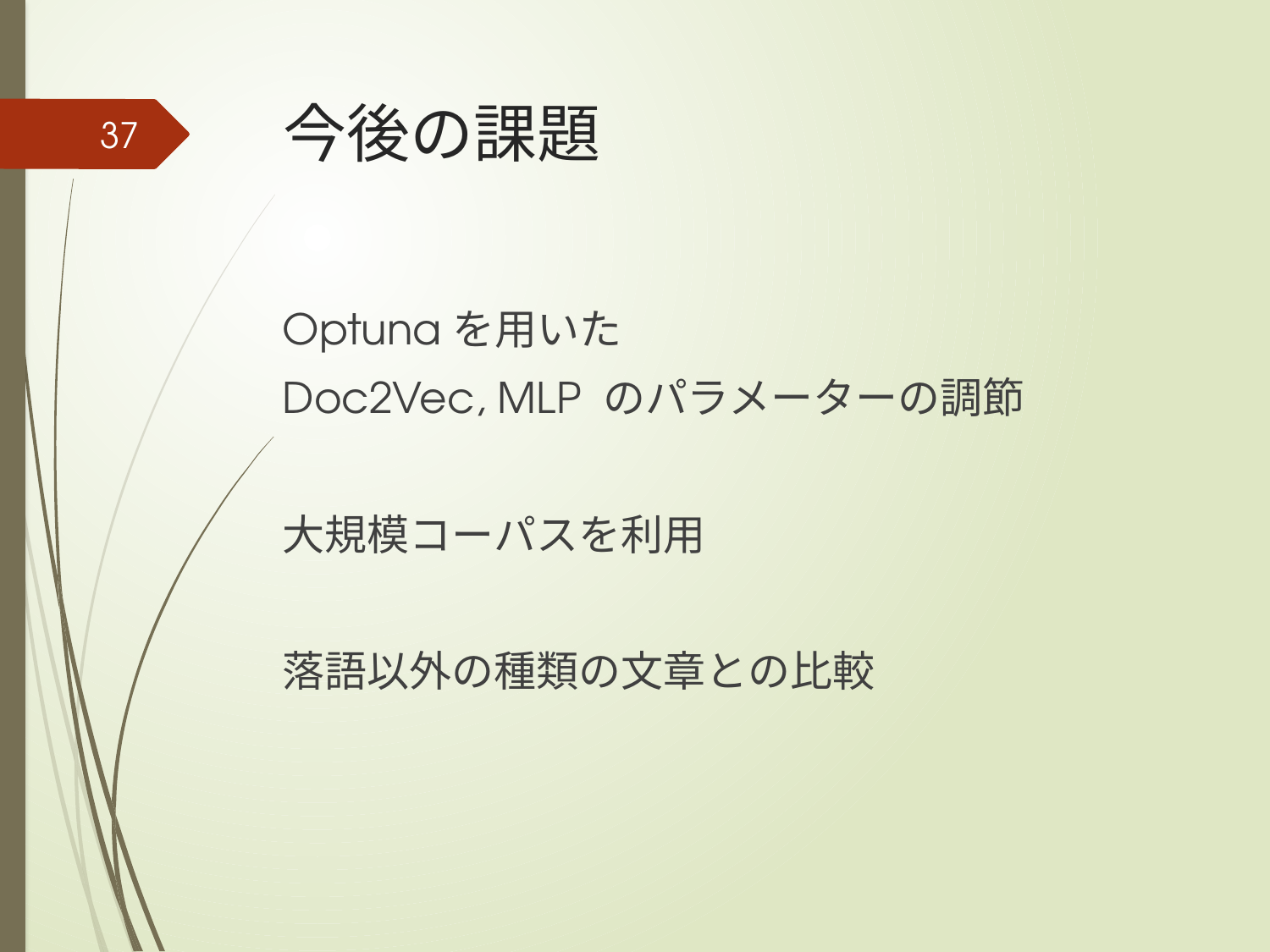

# 今後の課題
37
Optunaを用いた
Doc2Vec, MLP のパラメーターの調節

大規模コーパスを利用

落語以外の種類の文章との比較